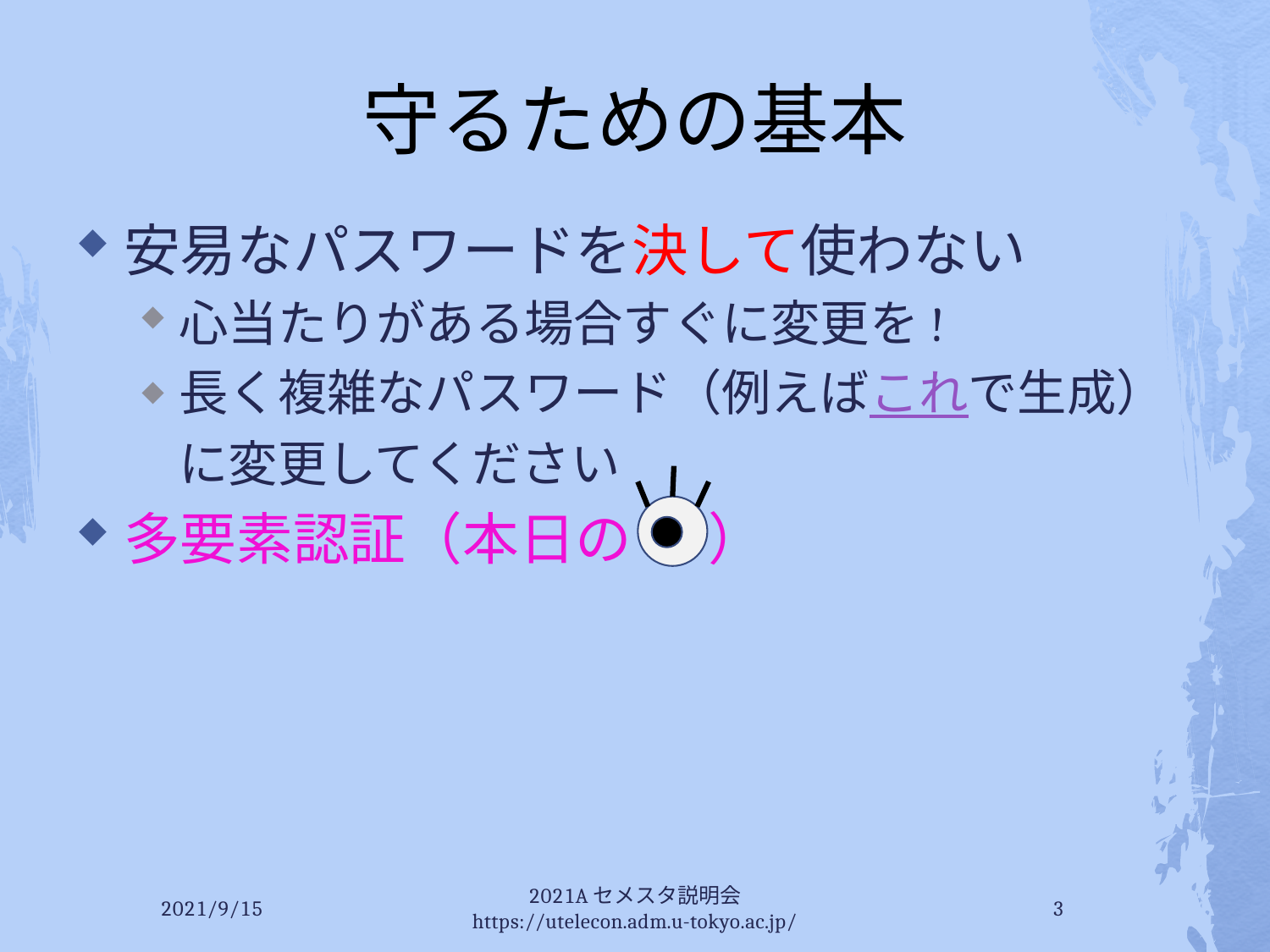

# 守るための基本
安易なパスワードを決して使わない
心当たりがある場合すぐに変更を!
長く複雑なパスワード（例えばこれで生成）に変更してください
多要素認証（本日の      ）

2021/9/15
2021Aセメスタ説明会 https://utelecon.adm.u-tokyo.ac.jp/
3